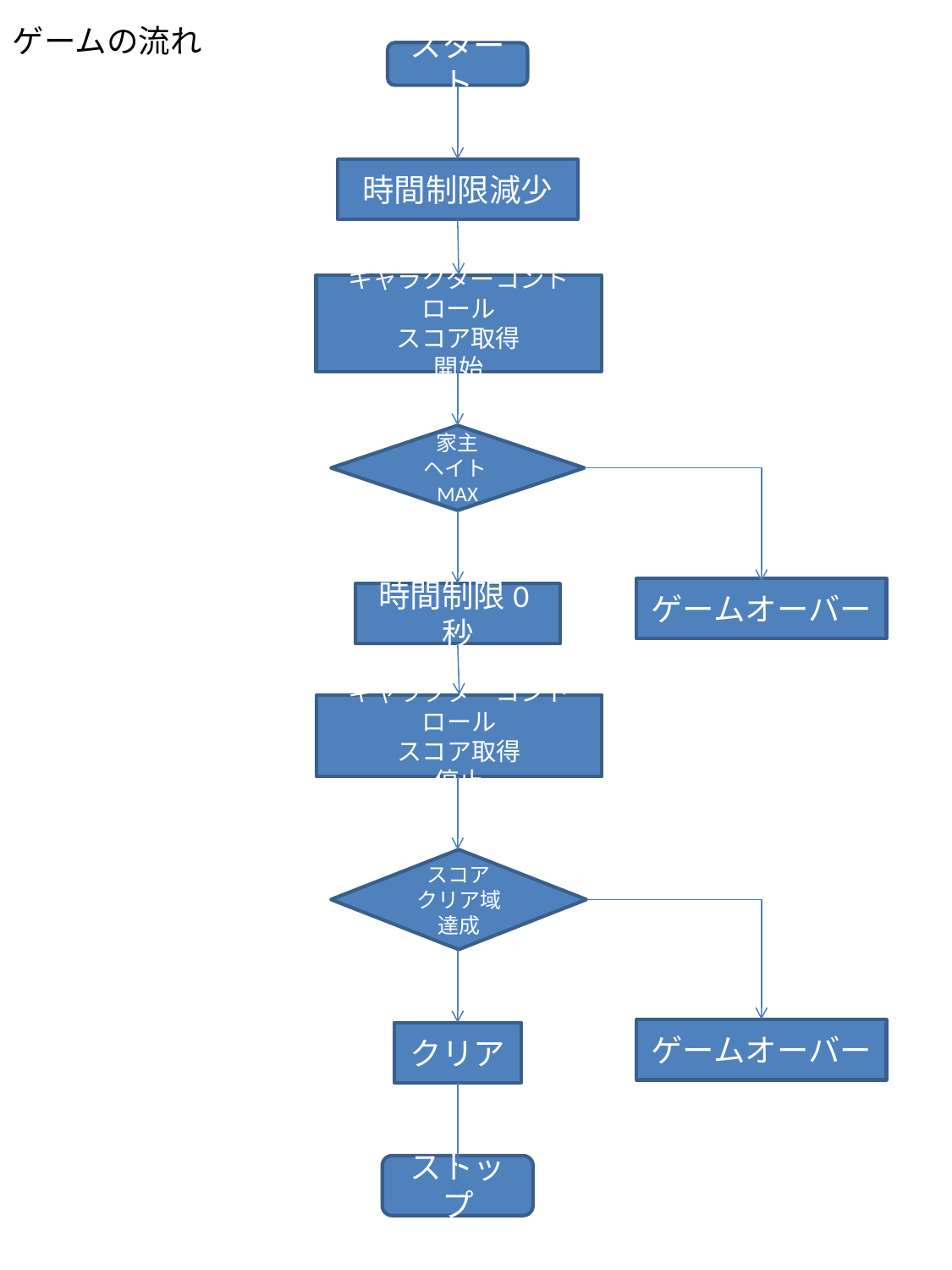

ゲームの流れ
スタート
時間制限減少
キャラクターコントロール
スコア取得
開始
家主
ヘイトMAX
ゲームオーバー
時間制限0秒
キャラクターコントロール
スコア取得
停止
スコア
クリア域
達成
ゲームオーバー
クリア
ストップ